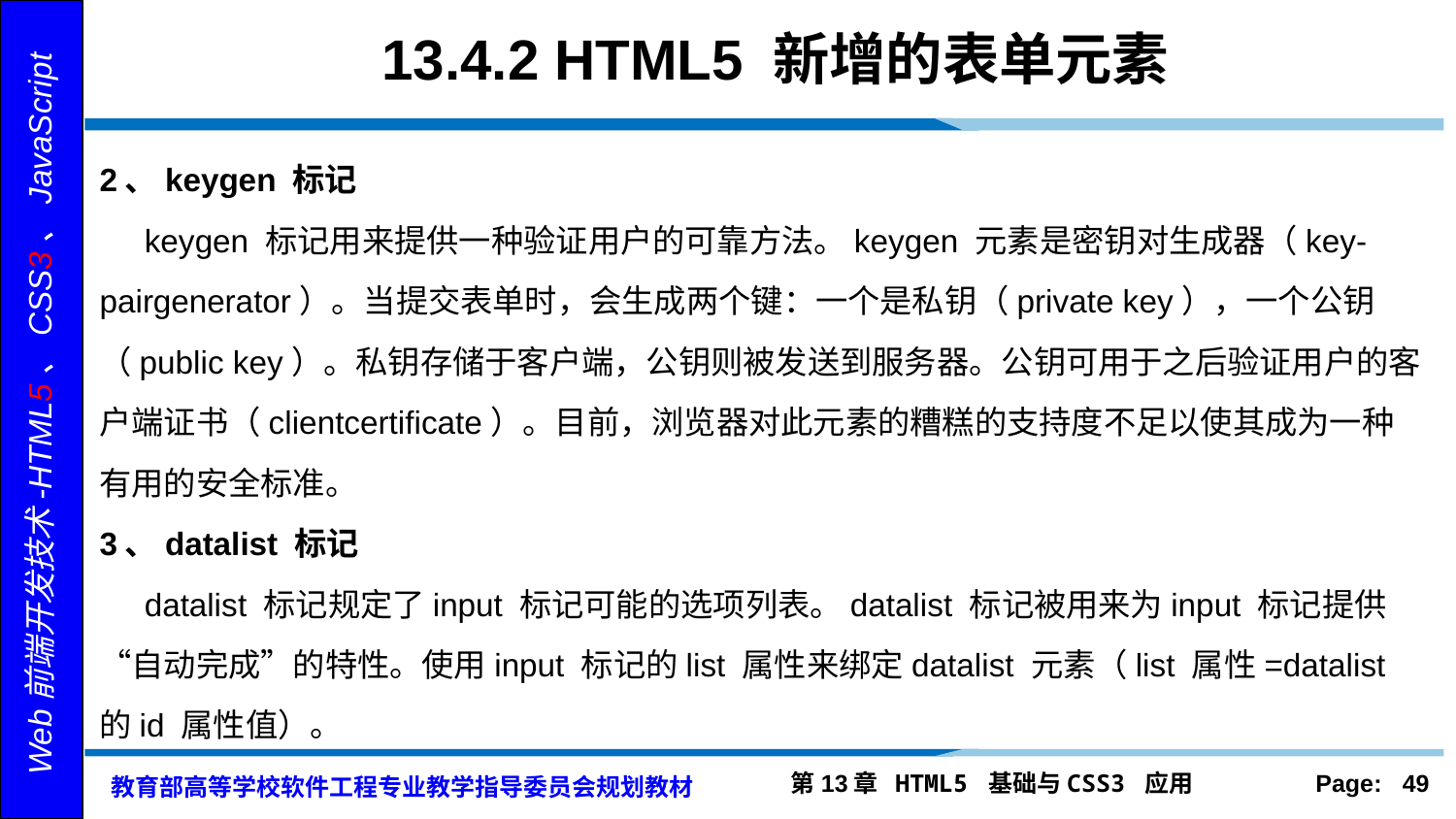

# 13.4.2 HTML5 新增的表单元素
2、keygen 标记
     keygen 标记用来提供一种验证用户的可靠方法。keygen 元素是密钥对生成器（key-pairgenerator）。当提交表单时，会生成两个键：一个是私钥（private key），一个公钥（public key）。私钥存储于客户端，公钥则被发送到服务器。公钥可用于之后验证用户的客户端证书（clientcertificate）。目前，浏览器对此元素的糟糕的支持度不足以使其成为一种有用的安全标准。
3、datalist 标记
     datalist 标记规定了input 标记可能的选项列表。datalist 标记被用来为input 标记提供“自动完成”的特性。使用input 标记的list 属性来绑定datalist 元素（list 属性=datalist 的id 属性值）。